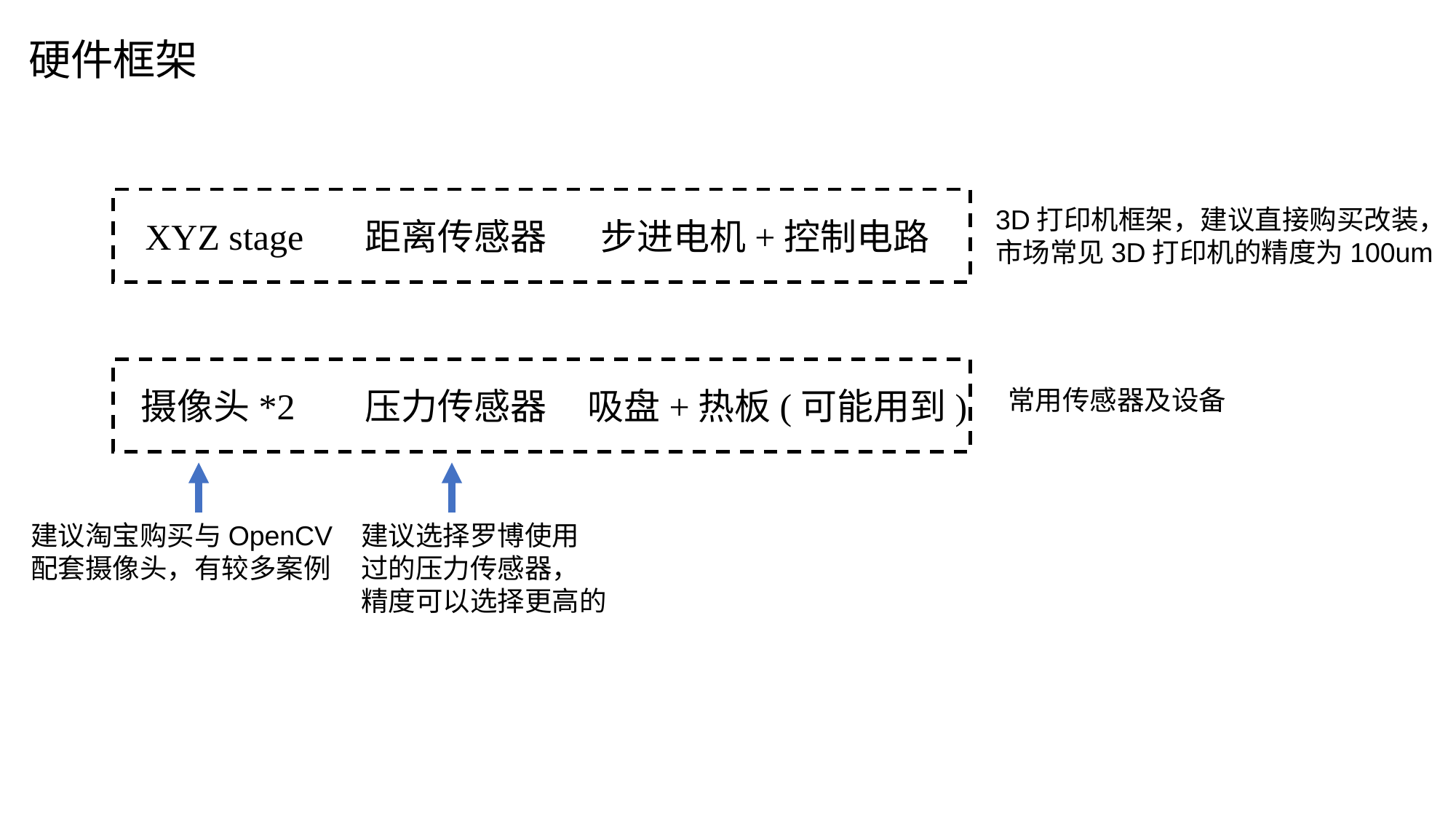

硬件框架

3D打印机框架，建议直接购买改装，
市场常见3D打印机的精度为100um
距离传感器
步进电机+控制电路
XYZ stage

压力传感器
吸盘+热板(可能用到)
常用传感器及设备
摄像头*2
建议选择罗博使用
过的压力传感器，
精度可以选择更高的
建议淘宝购买与OpenCV
配套摄像头，有较多案例